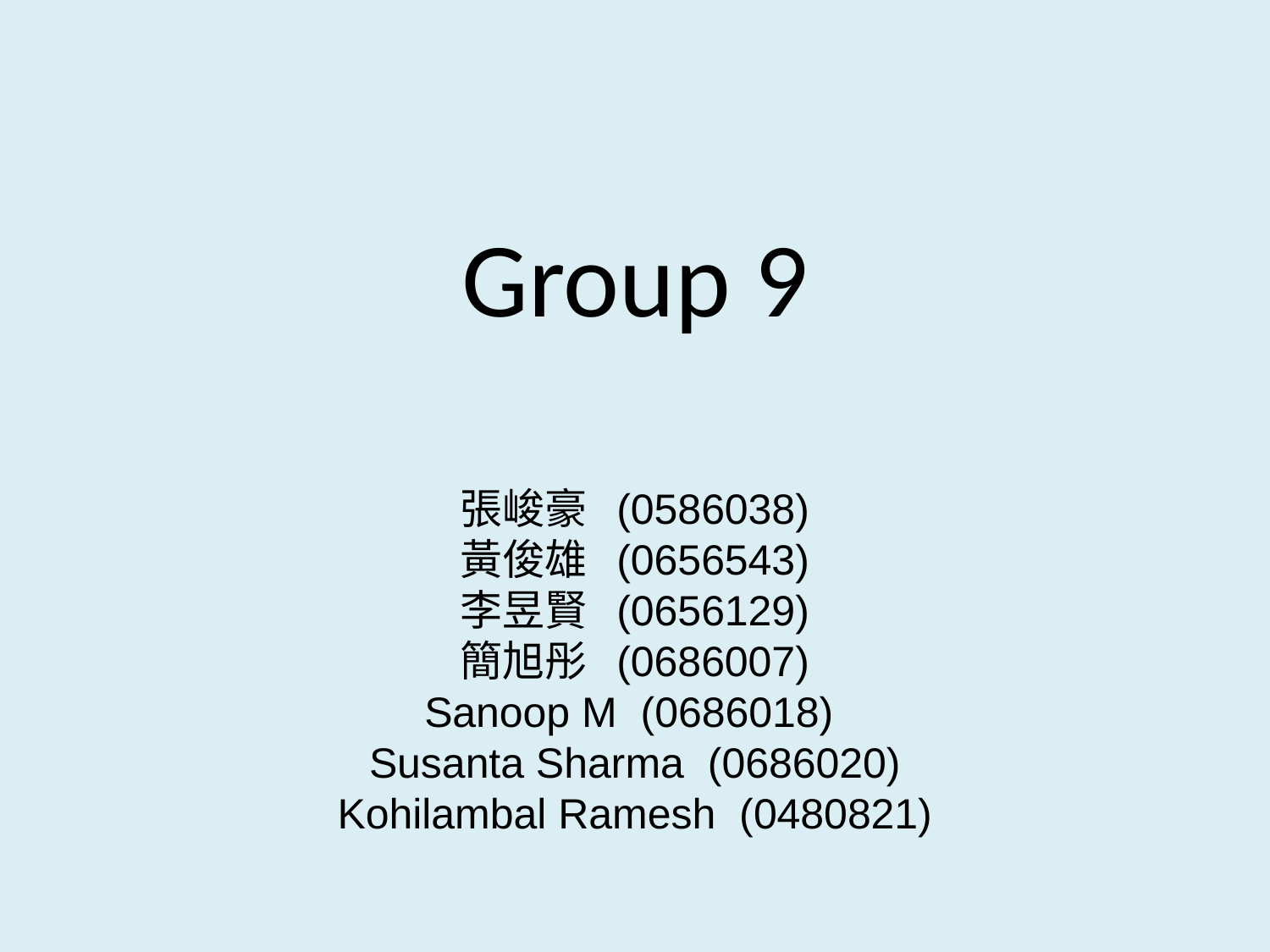

# Group 9
張峻豪  (0586038)
黃俊雄  (0656543)
李昱賢  (0656129)
簡旭彤  (0686007)
Sanoop M  (0686018)
Susanta Sharma  (0686020)
Kohilambal Ramesh  (0480821)